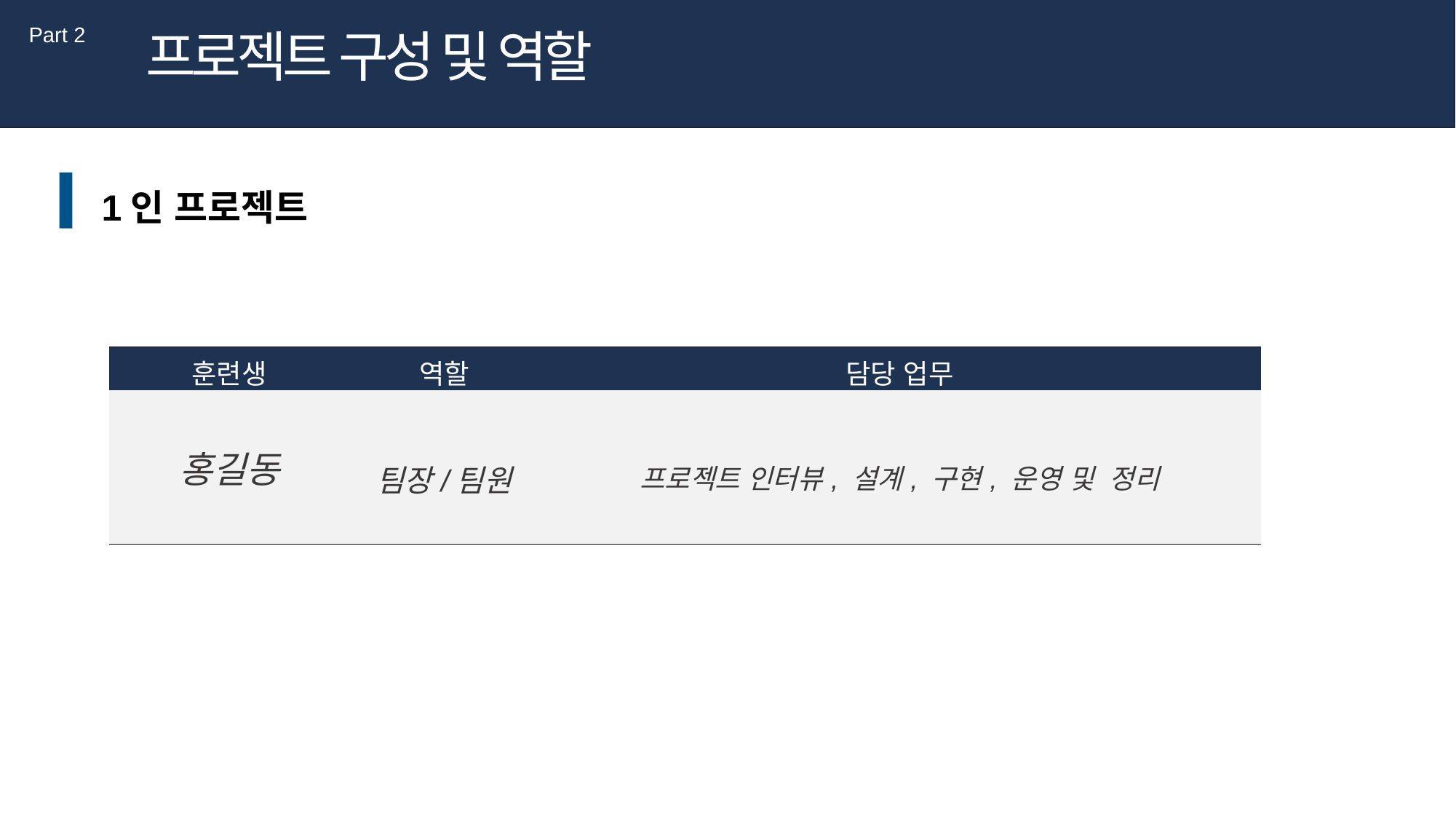

제목을 입력하세요
Part 2,
Part 2
프로젝트 구성 및 역할
Lorem Ipsum is simply dummy text of the printing and typesetting industry

1인 프로젝트
| 훈련생 | 역할 | 담당 업무 |
| --- | --- | --- |
| 홍길동 | 팀장/팀원 | 프로젝트 인터뷰, 설계, 구현, 운영 및 정리 |